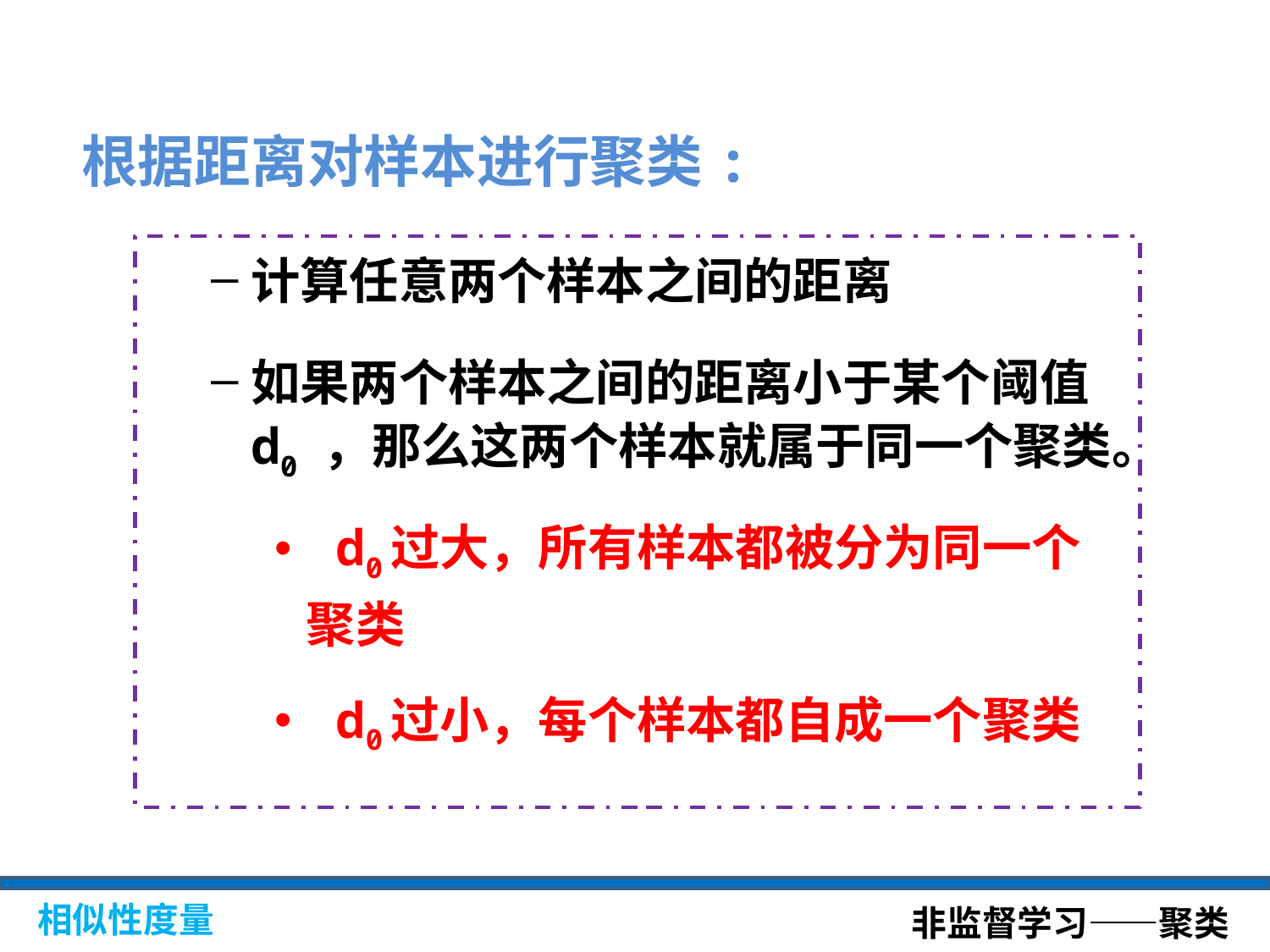

根据距离对样本进行聚类:
计算任意两个样本之间的距离
如果两个样本之间的距离小于某个阈值d0 ，那么这两个样本就属于同一个聚类。
 d0过大，所有样本都被分为同一个聚类
 d0过小，每个样本都自成一个聚类

非监督学习——聚类
相似性度量